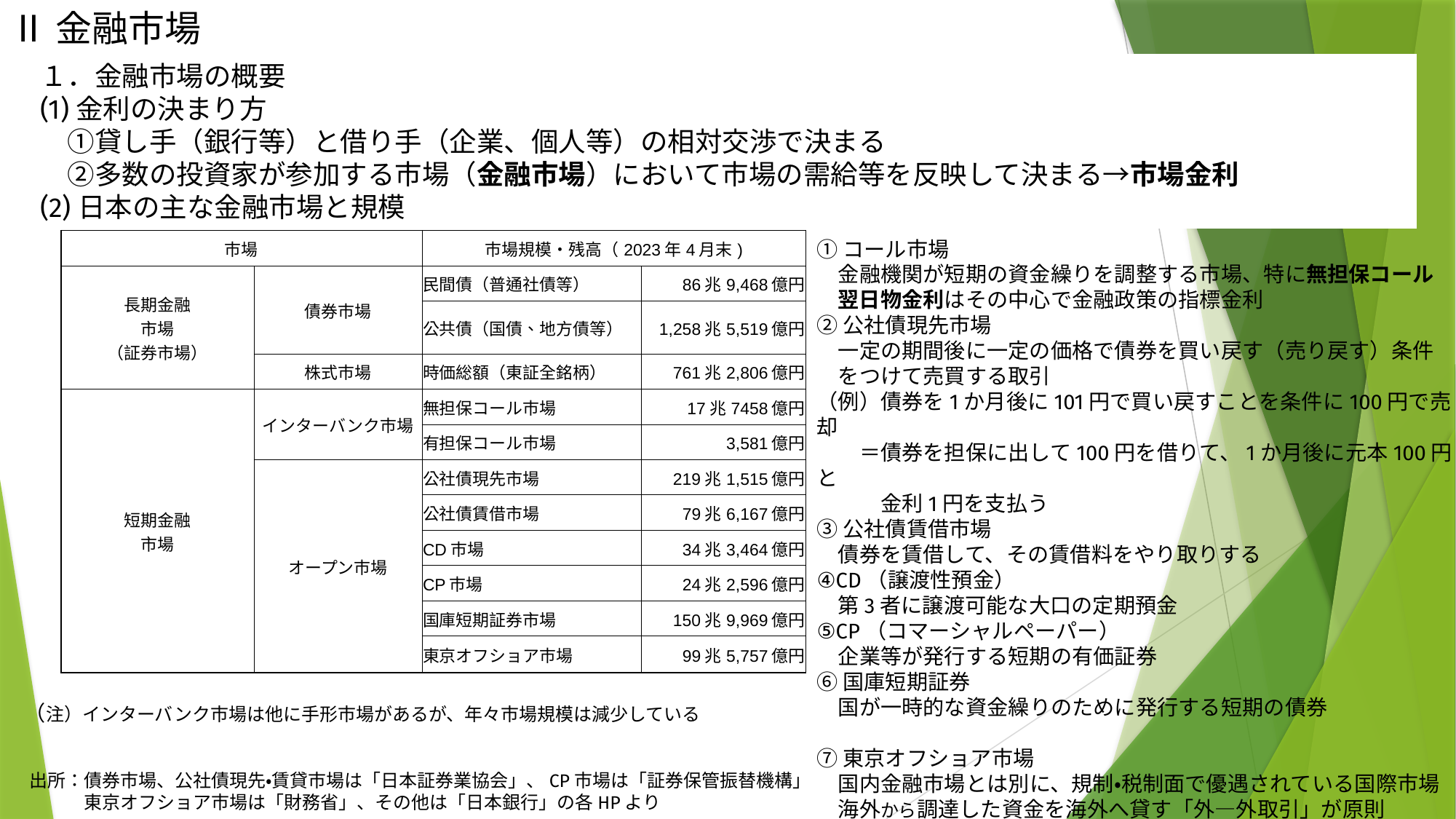

Ⅱ金融市場
１．金融市場の概要
(1)金利の決まり方
　①貸し手（銀行等）と借り手（企業、個人等）の相対交渉で決まる
　②多数の投資家が参加する市場（金融市場）において市場の需給等を反映して決まる→市場金利
(2)日本の主な金融市場と規模
| 市場 |  | 市場規模・残高（2023年4月末) |  |
| --- | --- | --- | --- |
| 長期金融 市場 （証券市場） | 債券市場 | 民間債（普通社債等） | 86兆9,468億円 |
|  |  | 公共債（国債、地方債等） | 1,258兆5,519億円 |
|  | 株式市場 | 時価総額（東証全銘柄） | 761兆2,806億円 |
| 短期金融 市場 | インターバンク市場 | 無担保コール市場 | 17兆7458億円 |
|  |  | 有担保コール市場 | 3,581億円 |
|  | オープン市場 | 公社債現先市場 | 219兆1,515億円 |
|  |  | 公社債賃借市場 | 79兆6,167億円 |
|  |  | CD市場 | 34兆3,464億円 |
|  |  | CP市場 | 24兆2,596億円 |
|  |  | 国庫短期証券市場 | 150兆9,969億円 |
|  |  | 東京オフショア市場 | 99兆5,757億円 |
①コール市場
　金融機関が短期の資金繰りを調整する市場、特に無担保コール
　翌日物金利はその中心で金融政策の指標金利
②公社債現先市場
　一定の期間後に一定の価格で債券を買い戻す（売り戻す）条件
　をつけて売買する取引
（例）債券を1か月後に101円で買い戻すことを条件に100円で売却
　　＝債券を担保に出して100円を借りて、1か月後に元本100円と
　　　金利1円を支払う
③公社債賃借市場
　債券を賃借して、その賃借料をやり取りする
④CD（譲渡性預金）
　第3者に譲渡可能な大口の定期預金
⑤CP（コマーシャルペーパー）
　企業等が発行する短期の有価証券
⑥国庫短期証券
　国が一時的な資金繰りのために発行する短期の債券
⑦東京オフショア市場
　国内金融市場とは別に、規制・税制面で優遇されている国際市場
　海外から調達した資金を海外へ貸す「外―外取引」が原則

（注）インターバンク市場は他に手形市場があるが、年々市場規模は減少している
出所：債券市場、公社債現先・賃貸市場は「日本証券業協会」、CP市場は「証券保管振替機構」
　　　東京オフショア市場は「財務省」、その他は「日本銀行」の各HPより